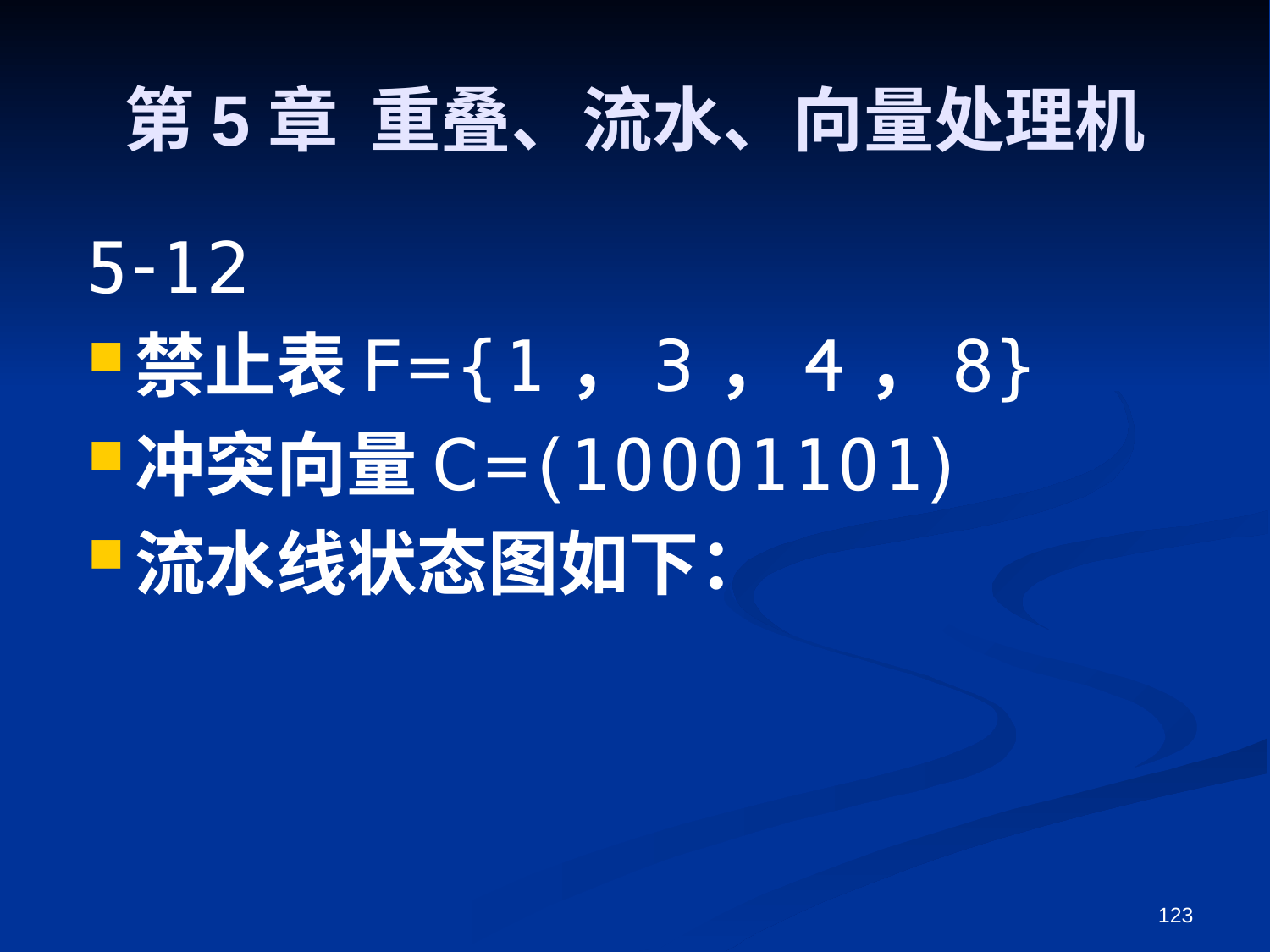

# 第5章  重叠、流水、向量处理机
5-12
禁止表F={1，3，4，8}
冲突向量C=(10001101)
流水线状态图如下：
123